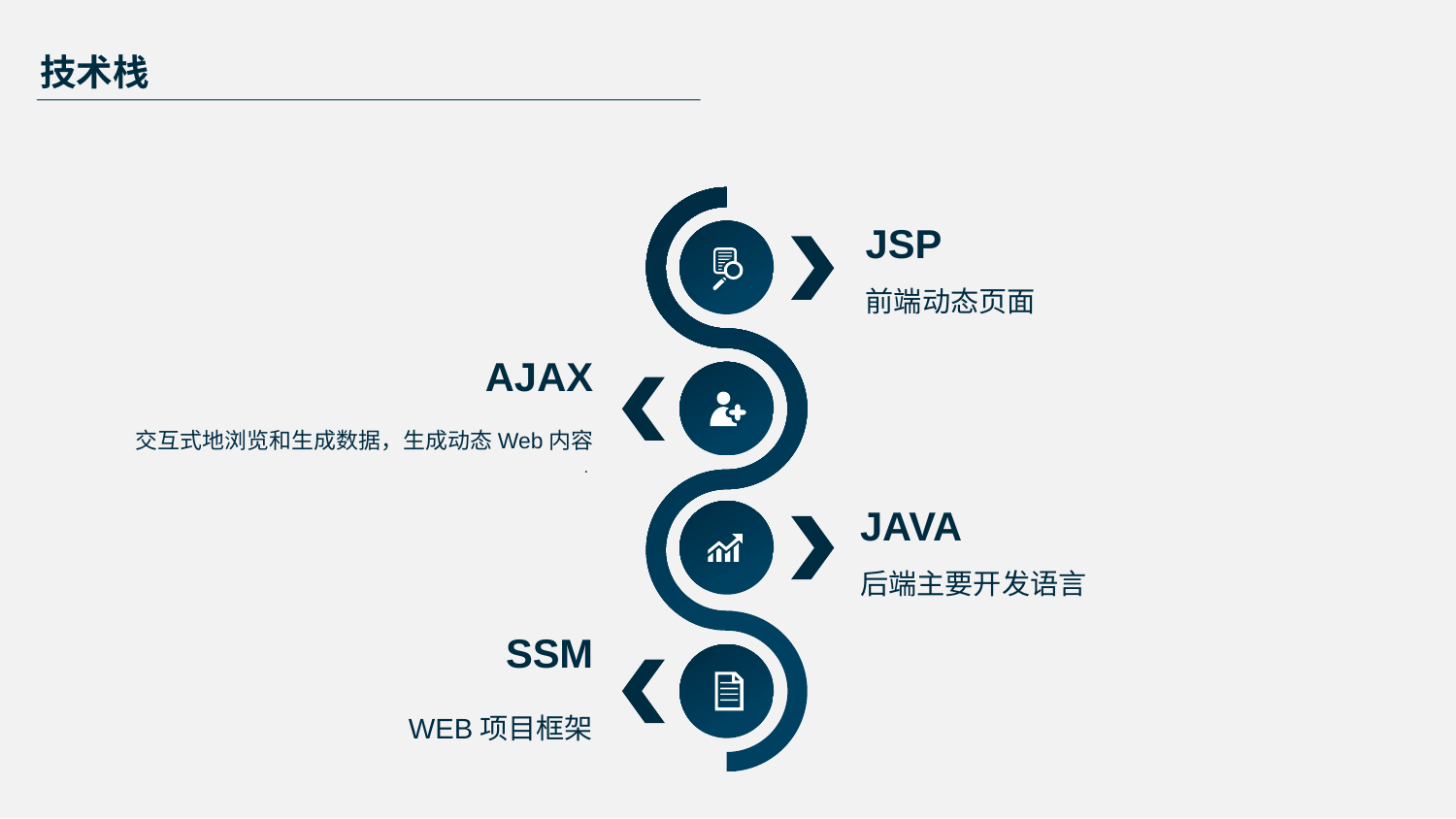

技术栈

JSP
前端动态页面

AJAX
交互式地浏览和生成数据，生成动态Web内容
.

JAVA
后端主要开发语言

SSM
WEB项目框架